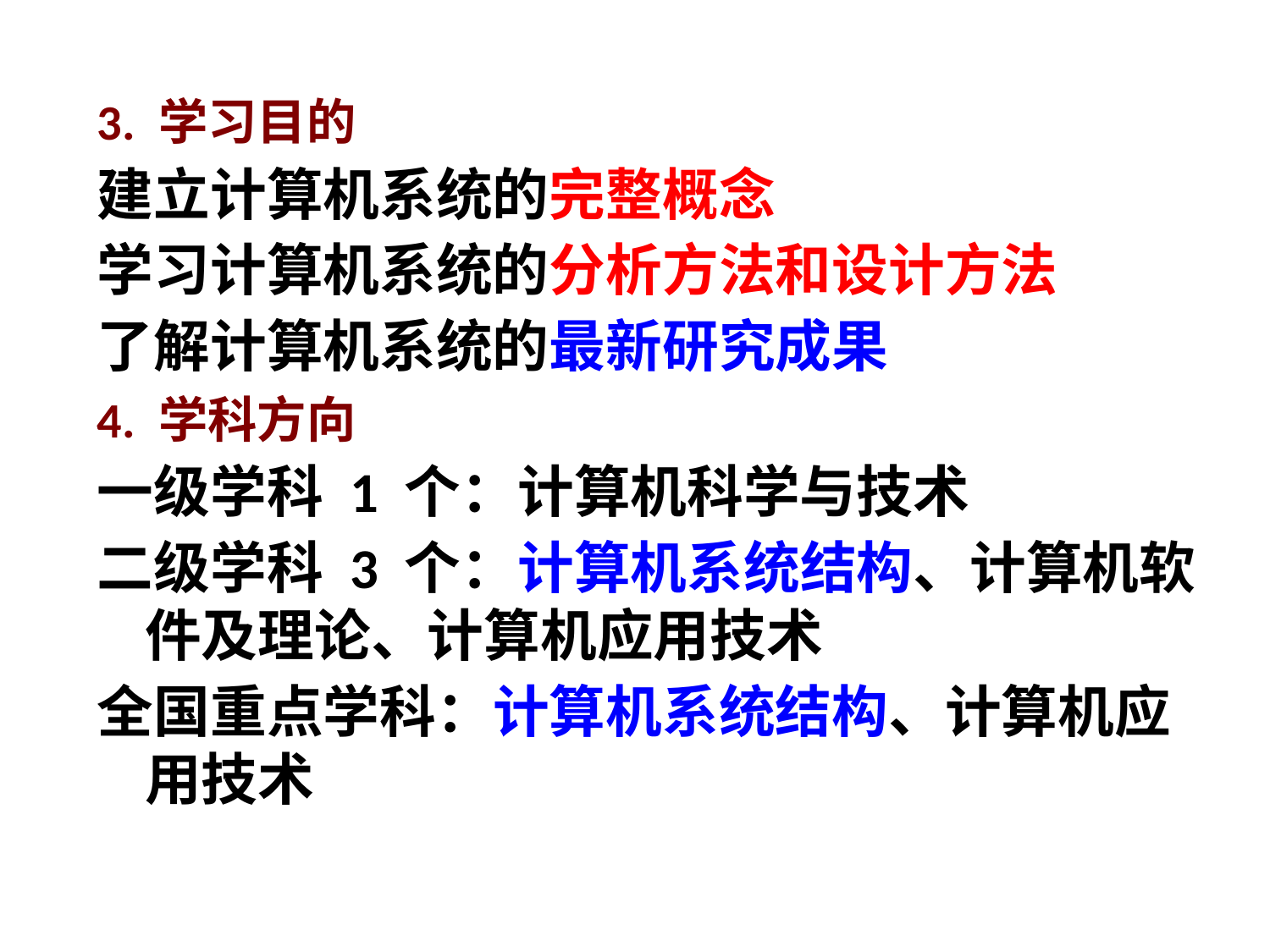

3. 学习目的
建立计算机系统的完整概念
学习计算机系统的分析方法和设计方法
了解计算机系统的最新研究成果
4. 学科方向
一级学科 1 个：计算机科学与技术
二级学科 3 个：计算机系统结构、计算机软件及理论、计算机应用技术
全国重点学科：计算机系统结构、计算机应用技术